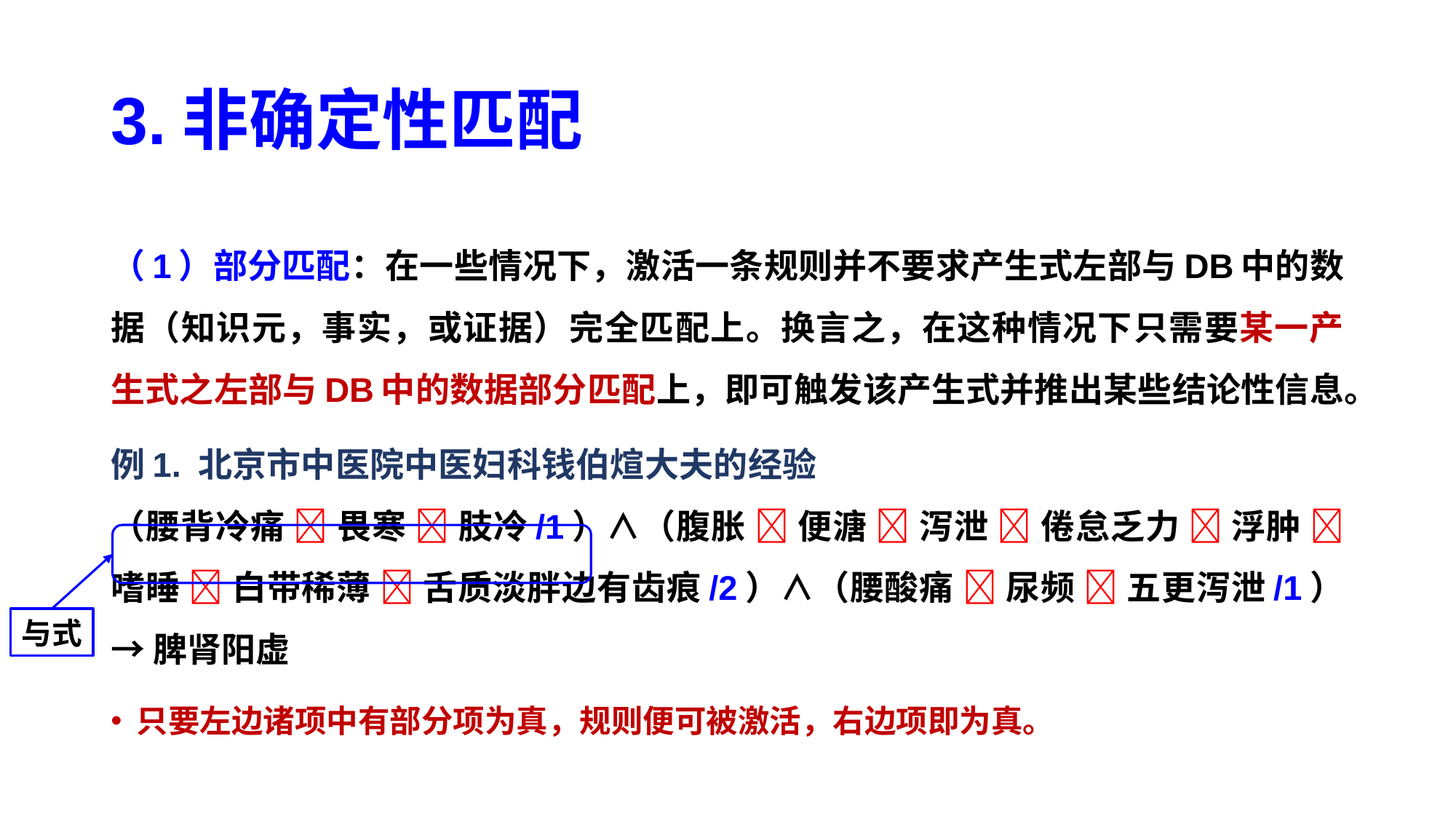

# 3.非确定性匹配
（1）部分匹配：在一些情况下，激活一条规则并不要求产生式左部与DB中的数据（知识元，事实，或证据）完全匹配上。换言之，在这种情况下只需要某一产生式之左部与DB中的数据部分匹配上，即可触发该产生式并推出某些结论性信息。
例1. 北京市中医院中医妇科钱伯煊大夫的经验
（腰背冷痛 ∇ 畏寒 ∇ 肢冷/1）∧（腹胀 ∇ 便溏 ∇ 泻泄 ∇ 倦怠乏力 ∇ 浮肿 ∇ 嗜睡 ∇ 白带稀薄 ∇ 舌质淡胖边有齿痕/2）∧（腰酸痛 ∇ 尿频 ∇ 五更泻泄/1）→ 脾肾阳虚
只要左边诸项中有部分项为真，规则便可被激活，右边项即为真。

与式